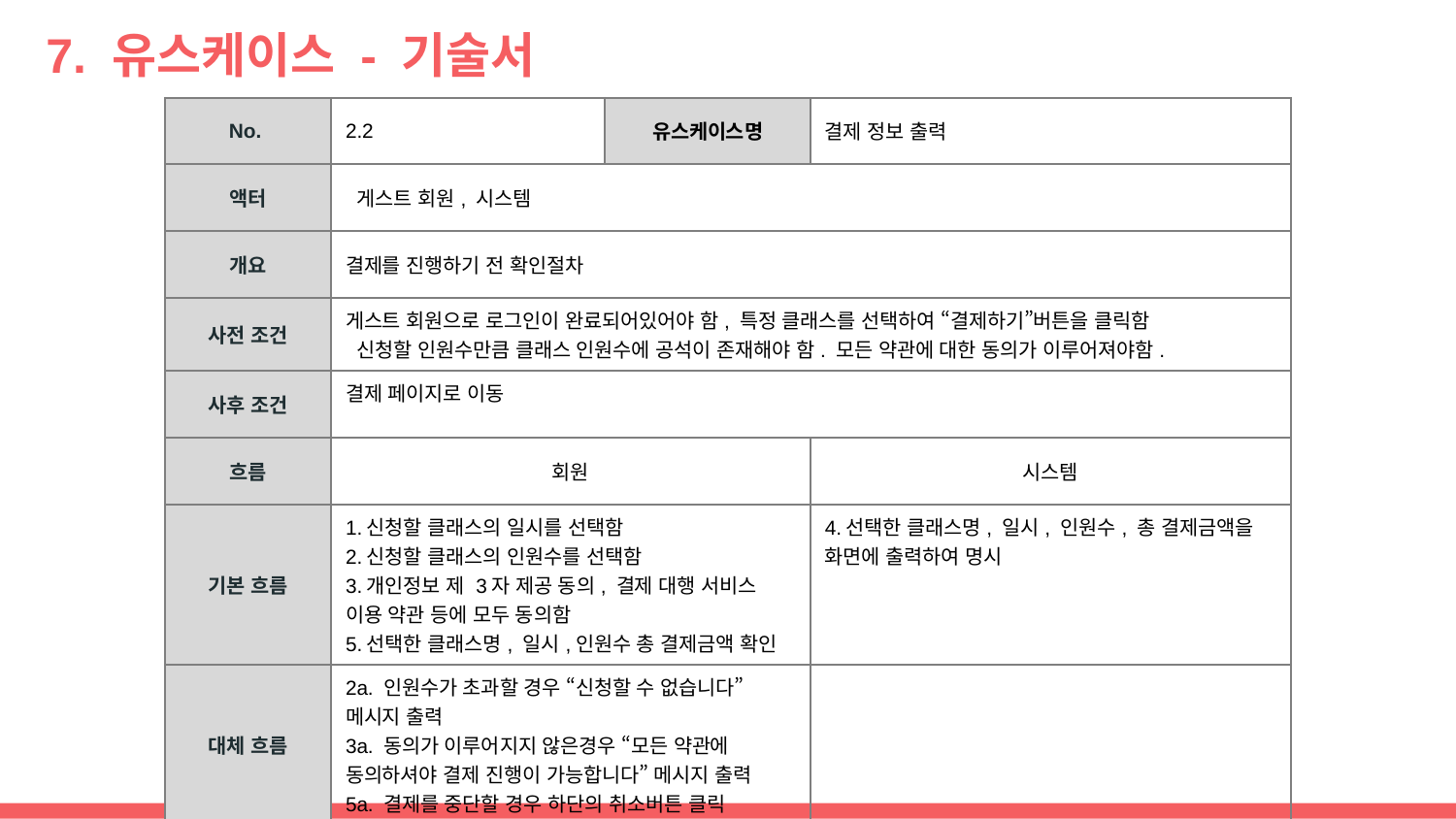

# 7. 유스케이스 - 기술서
| No. | 2.2 | 유스케이스명 | 결제 정보 출력 |
| --- | --- | --- | --- |
| 액터 | 게스트 회원, 시스템 |  |  |
| 개요 | 결제를 진행하기 전 확인절차 |  |  |
| 사전 조건 | 게스트 회원으로 로그인이 완료되어있어야 함, 특정 클래스를 선택하여 “결제하기”버튼을 클릭함 신청할 인원수만큼 클래스 인원수에 공석이 존재해야 함. 모든 약관에 대한 동의가 이루어져야함. |  |  |
| 사후 조건 | 결제 페이지로 이동 |  |  |
| 흐름 | 회원 |  | 시스템 |
| 기본 흐름 | 1.신청할 클래스의 일시를 선택함 2.신청할 클래스의 인원수를 선택함 3.개인정보 제 3자 제공 동의, 결제 대행 서비스 이용 약관 등에 모두 동의함 5.선택한 클래스명, 일시,인원수 총 결제금액 확인 |  | 4.선택한 클래스명, 일시, 인원수, 총 결제금액을 화면에 출력하여 명시 |
| 대체 흐름 | 2a. 인원수가 초과할 경우 “신청할 수 없습니다” 메시지 출력 3a. 동의가 이루어지지 않은경우 “모든 약관에 동의하셔야 결제 진행이 가능합니다” 메시지 출력 5a. 결제를 중단할 경우 하단의 취소버튼 클릭 |  |  |